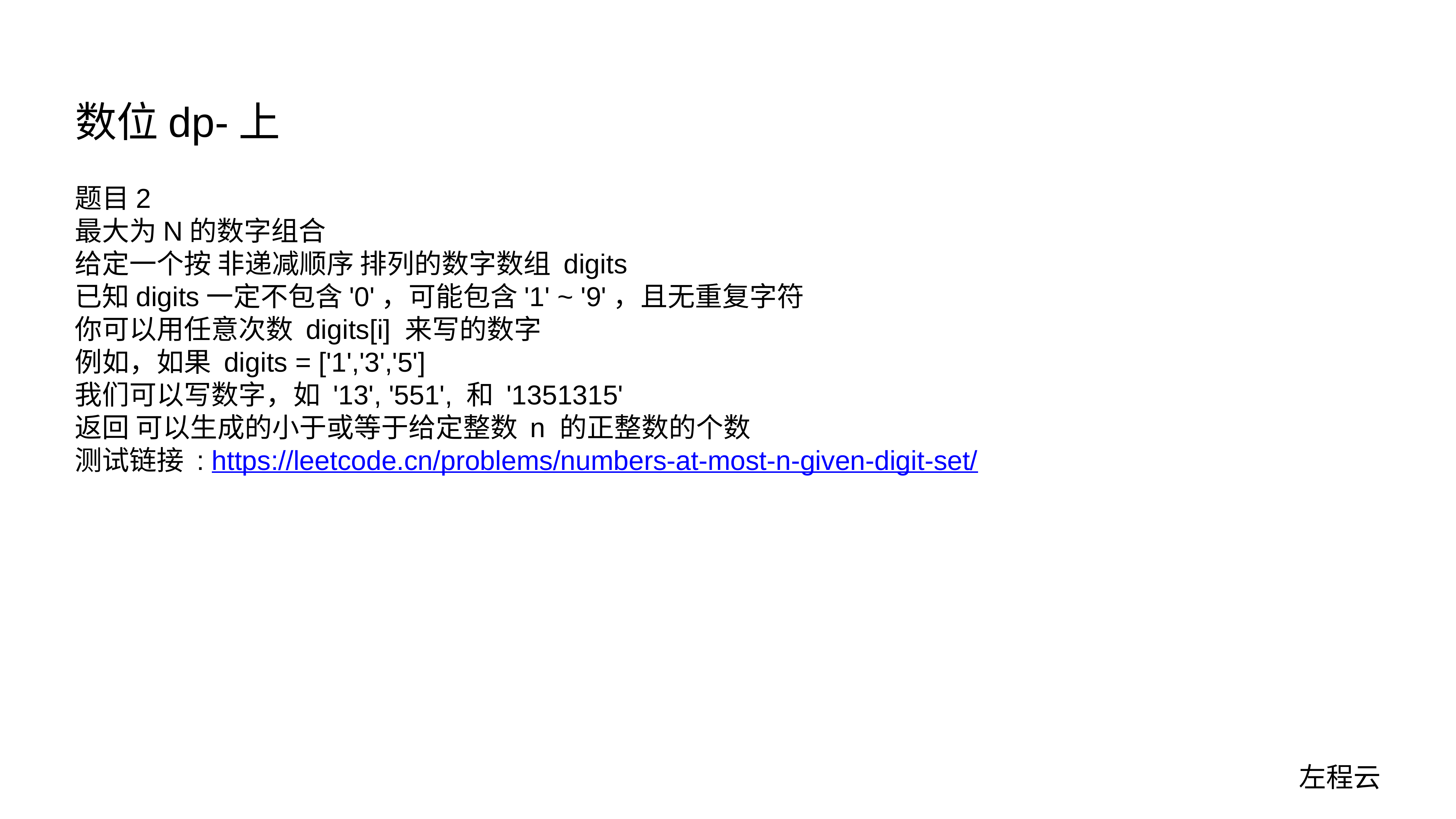

# 数位dp-上
题目2
最大为N的数字组合
给定一个按 非递减顺序 排列的数字数组 digits
已知digits一定不包含'0'，可能包含'1' ~ '9'，且无重复字符
你可以用任意次数 digits[i] 来写的数字
例如，如果 digits = ['1','3','5']
我们可以写数字，如 '13', '551', 和 '1351315'
返回 可以生成的小于或等于给定整数 n 的正整数的个数
测试链接 : https://leetcode.cn/problems/numbers-at-most-n-given-digit-set/
左程云